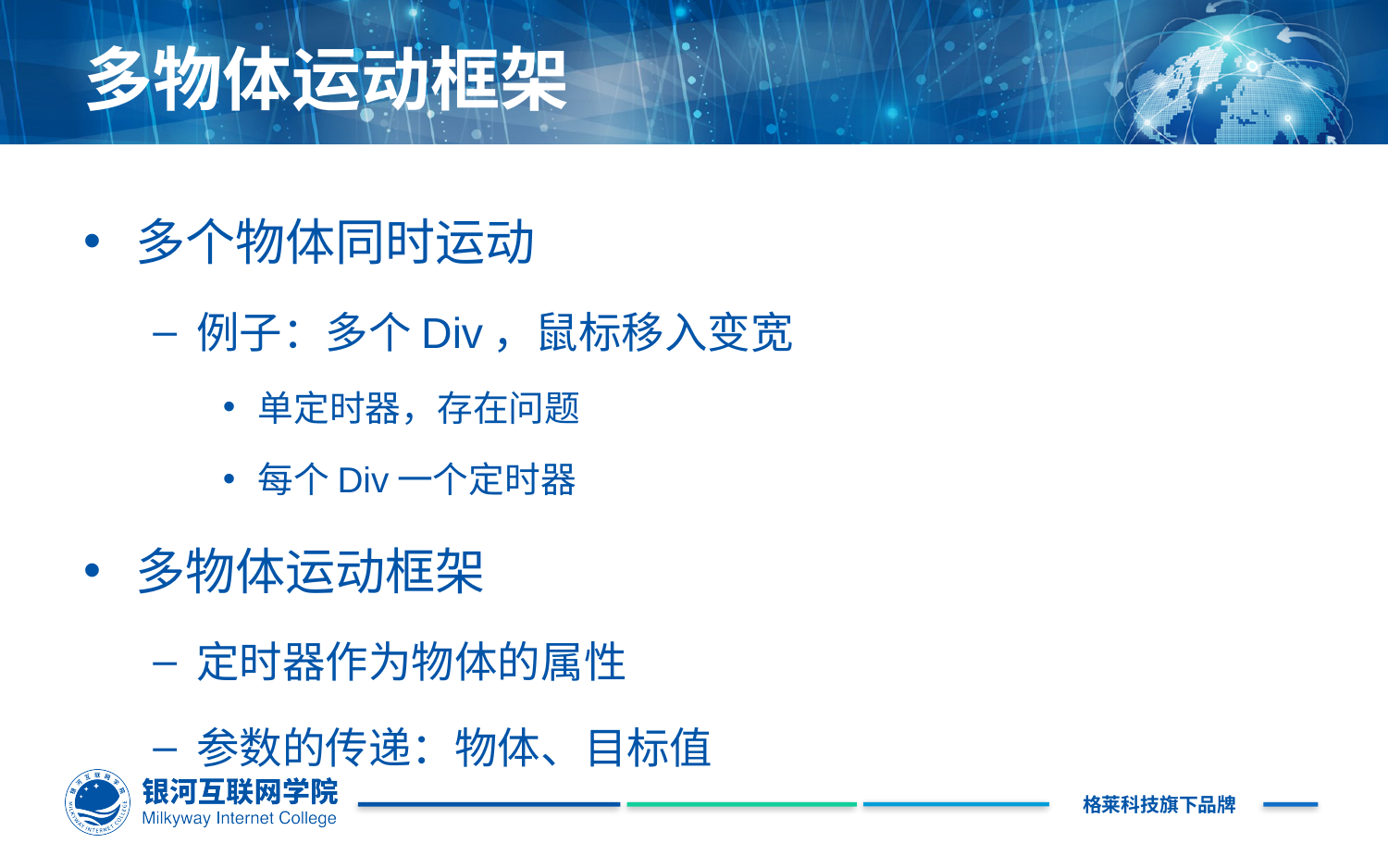

# 多物体运动框架
多个物体同时运动
例子：多个Div，鼠标移入变宽
单定时器，存在问题
每个Div一个定时器
多物体运动框架
定时器作为物体的属性
参数的传递：物体、目标值